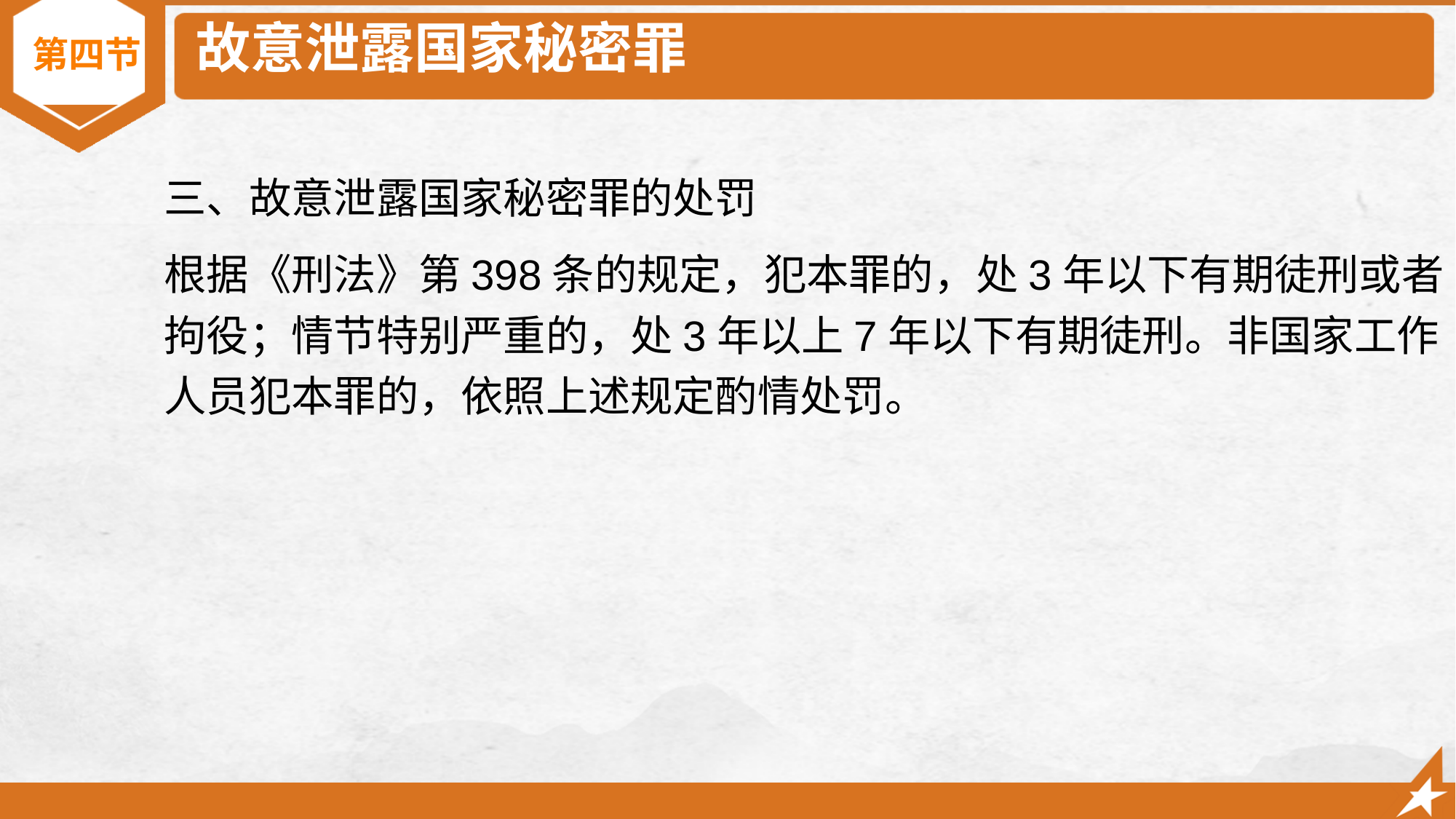

第四节
# 故意泄露国家秘密罪
三、故意泄露国家秘密罪的处罚
根据《刑法》第398条的规定，犯本罪的，处3年以下有期徒刑或者拘役；情节特别严重的，处3年以上7年以下有期徒刑。非国家工作人员犯本罪的，依照上述规定酌情处罚。